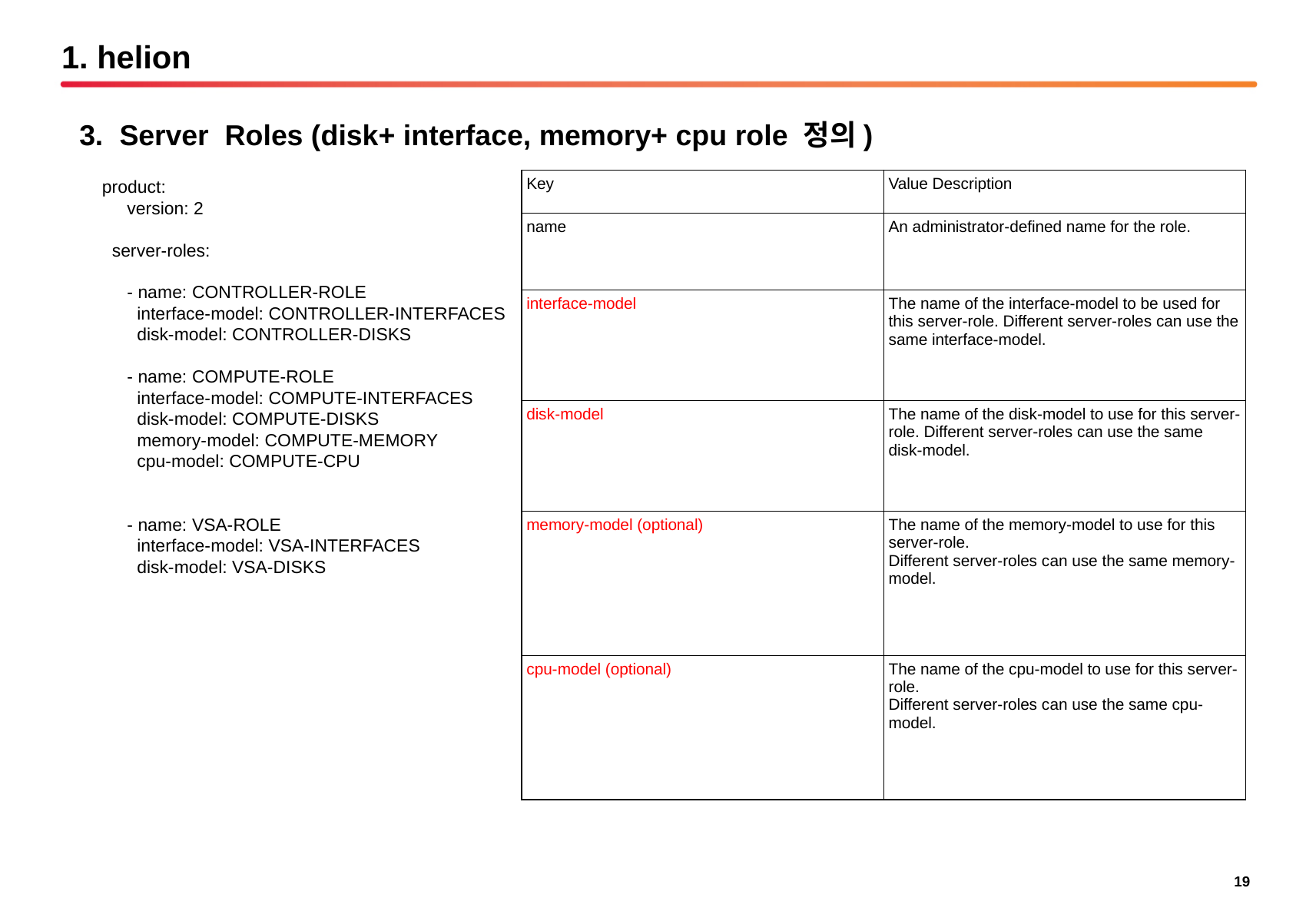

# 1. helion
3.  Server  Roles (disk+ interface, memory+ cpu role 정의)
product:
     version: 2

  server-roles:

     - name: CONTROLLER-ROLE
       interface-model: CONTROLLER-INTERFACES
       disk-model: CONTROLLER-DISKS

     - name: COMPUTE-ROLE
       interface-model: COMPUTE-INTERFACES
       disk-model: COMPUTE-DISKS
       memory-model: COMPUTE-MEMORY
       cpu-model: COMPUTE-CPU

     - name: VSA-ROLE
       interface-model: VSA-INTERFACES
       disk-model: VSA-DISKS
| Key | Value Description |
| --- | --- |
| name | An administrator-defined name for the role. |
| interface-model | The name of the interface-model to be used for this server-role. Different server-roles can use the same interface-model. |
| disk-model | The name of the disk-model to use for this server-role. Different server-roles can use the same disk-model. |
| memory-model (optional) | The name of the memory-model to use for this server-role. Different server-roles can use the same memory-model. |
| cpu-model (optional) | The name of the cpu-model to use for this server-role. Different server-roles can use the same cpu-model. |